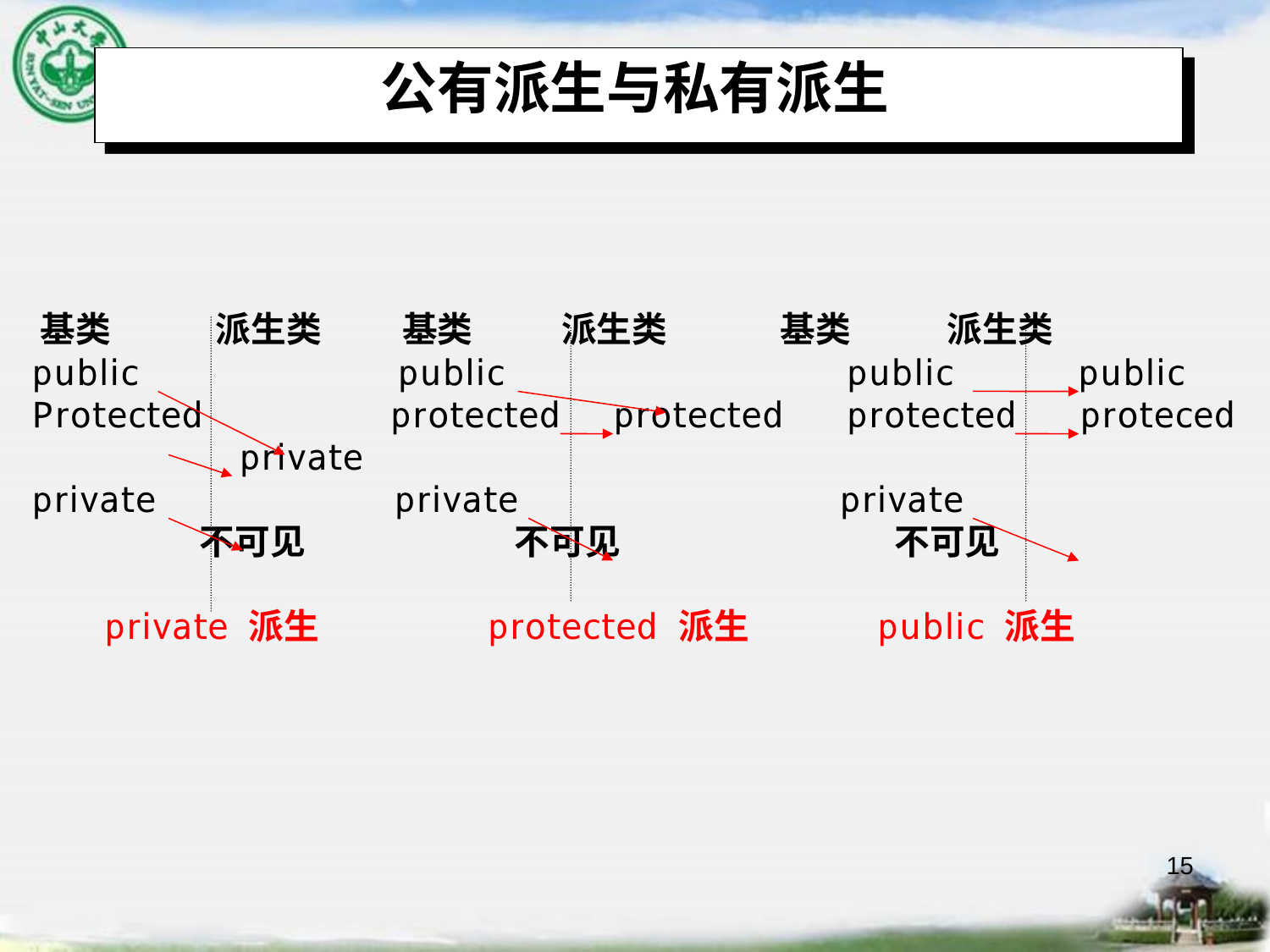

# 公有派生与私有派生
 基类             派生类          基类           派生类              基类            派生类
 public                         public                                 public            public
 Protected                  protected     protected      protected      proteced
                     private
 private                       private                               private
                     不可见                          不可见                                  不可见

        private 派生                    protected 派生               public 派生

15